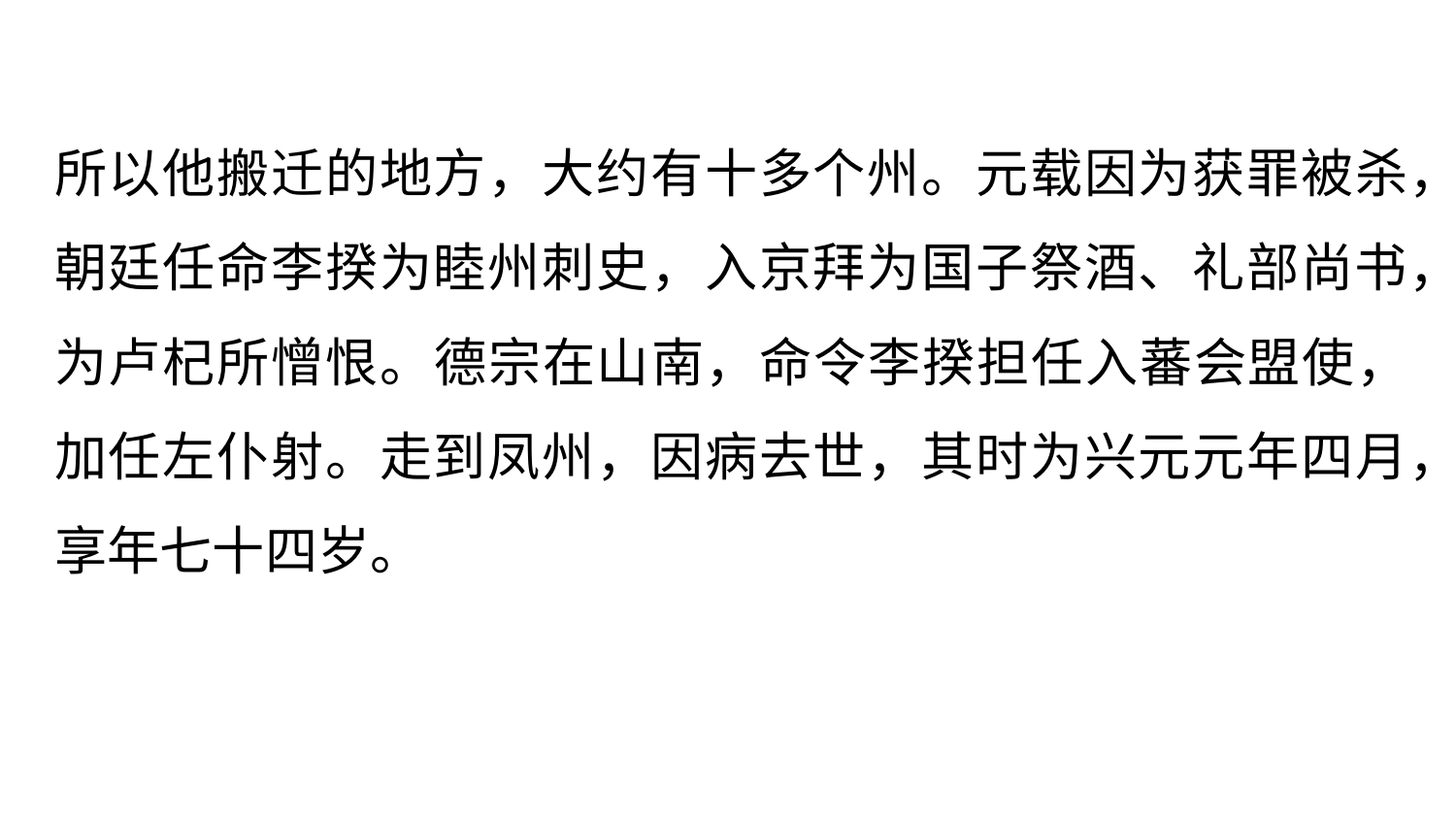

所以他搬迁的地方，大约有十多个州。元载因为获罪被杀，朝廷任命李揆为睦州刺史，入京拜为国子祭酒、礼部尚书，为卢杞所憎恨。德宗在山南，命令李揆担任入蕃会盟使，加任左仆射。走到凤州，因病去世，其时为兴元元年四月，享年七十四岁。